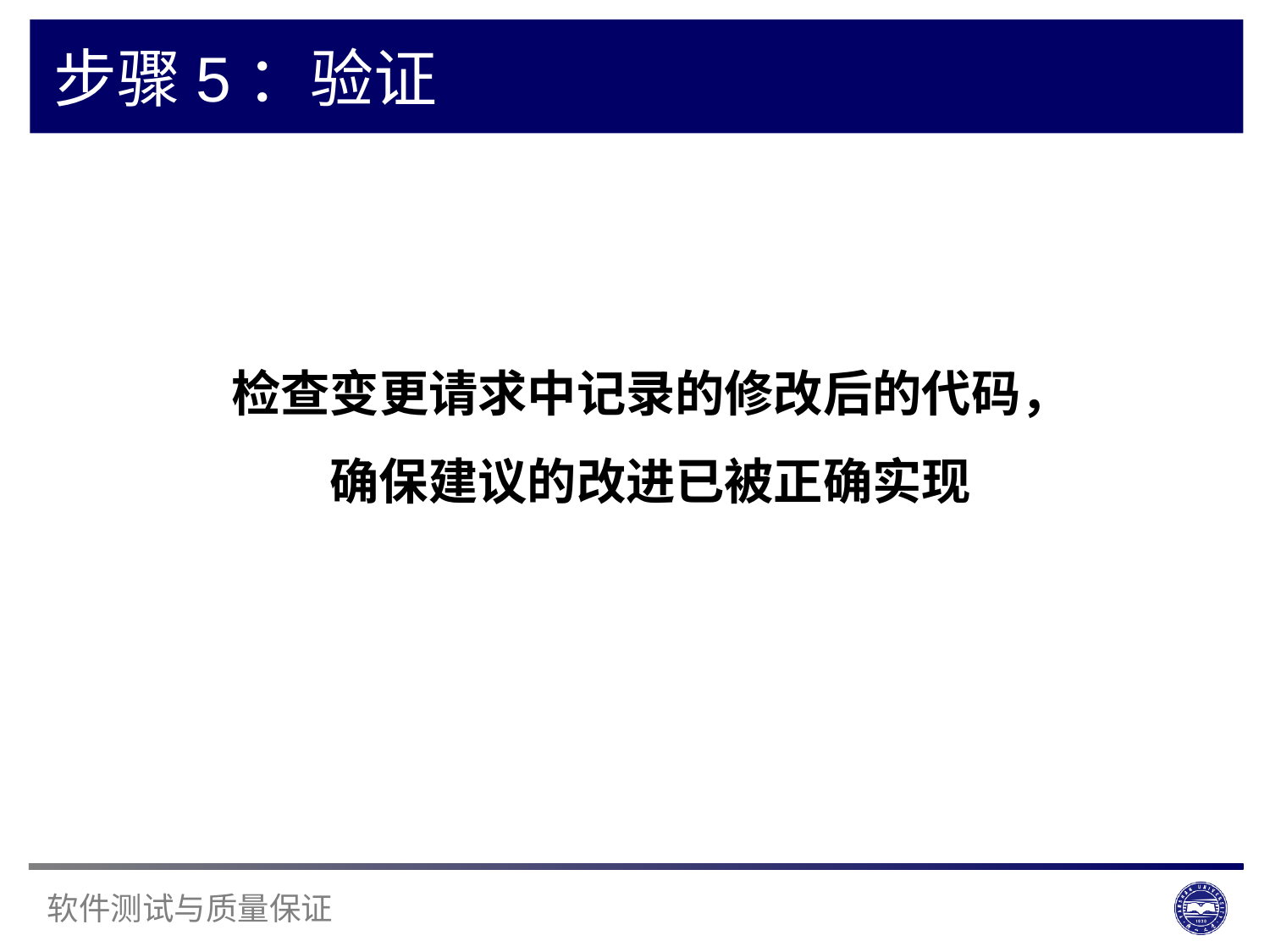

步骤5：验证
检查变更请求中记录的修改后的代码，确保建议的改进已被正确实现